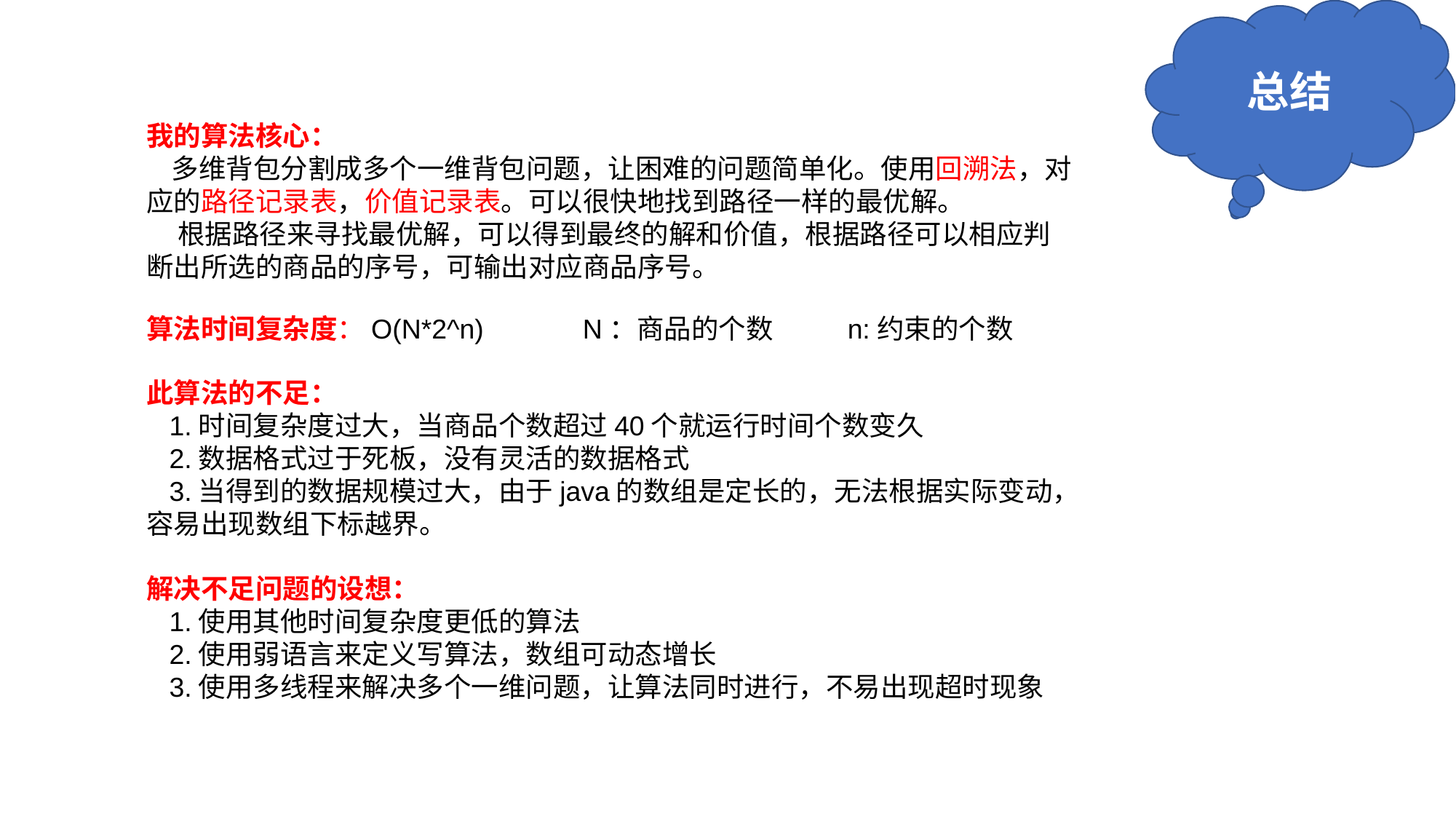

总结
我的算法核心：
   多维背包分割成多个一维背包问题，让困难的问题简单化。使用回溯法，对应的路径记录表，价值记录表。可以很快地找到路径一样的最优解。
    根据路径来寻找最优解，可以得到最终的解和价值，根据路径可以相应判断出所选的商品的序号，可输出对应商品序号。
算法时间复杂度：O(N*2^n)             N：商品的个数           n:约束的个数
此算法的不足：
   1.时间复杂度过大，当商品个数超过40个就运行时间个数变久
   2.数据格式过于死板，没有灵活的数据格式
   3.当得到的数据规模过大，由于java的数组是定长的，无法根据实际变动，容易出现数组下标越界。
解决不足问题的设想：
   1.使用其他时间复杂度更低的算法
   2.使用弱语言来定义写算法，数组可动态增长
   3.使用多线程来解决多个一维问题，让算法同时进行，不易出现超时现象